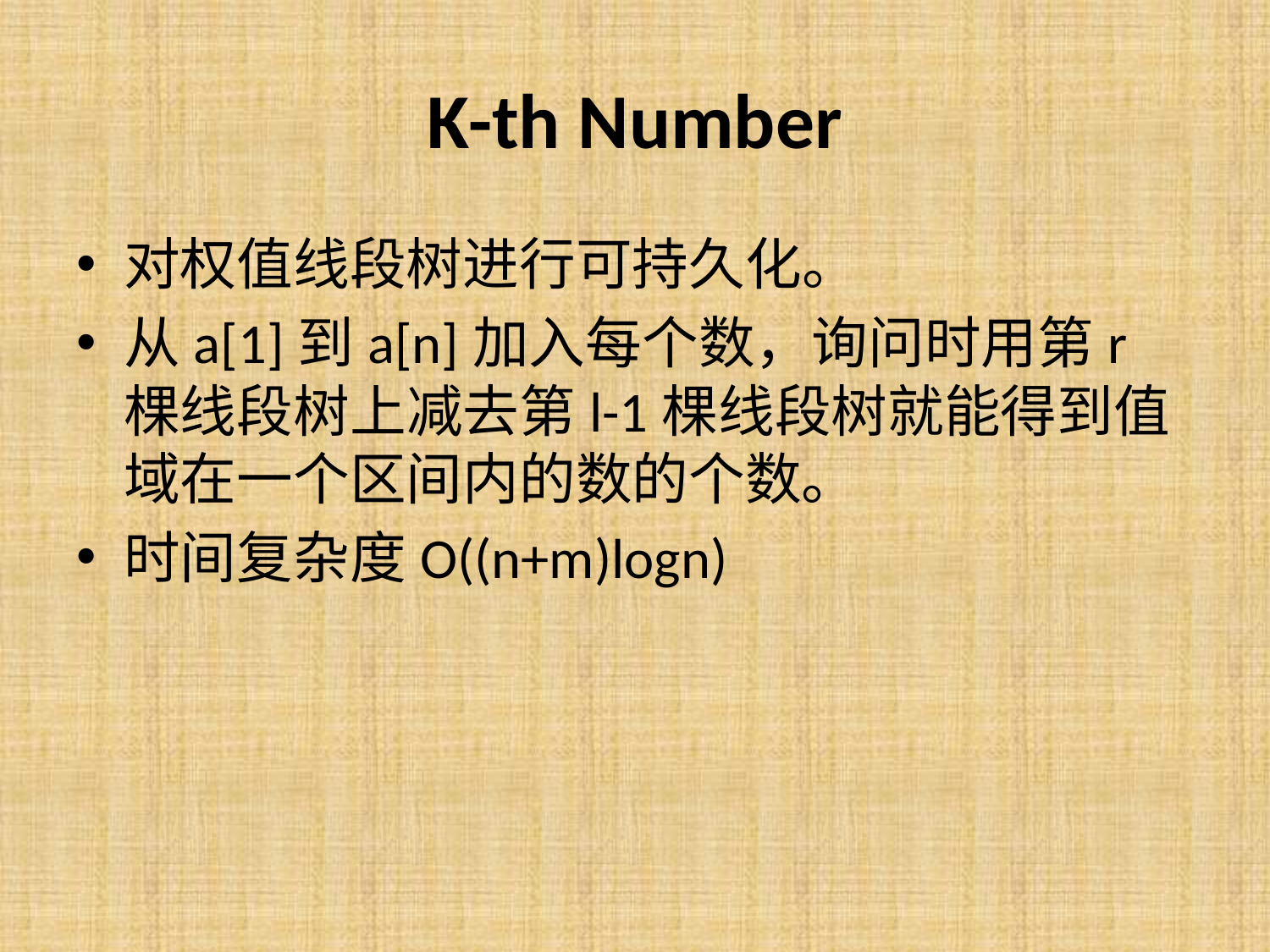

# K-th Number
对权值线段树进行可持久化。
从a[1]到a[n]加入每个数，询问时用第r棵线段树上减去第l-1棵线段树就能得到值域在一个区间内的数的个数。
时间复杂度O((n+m)logn)